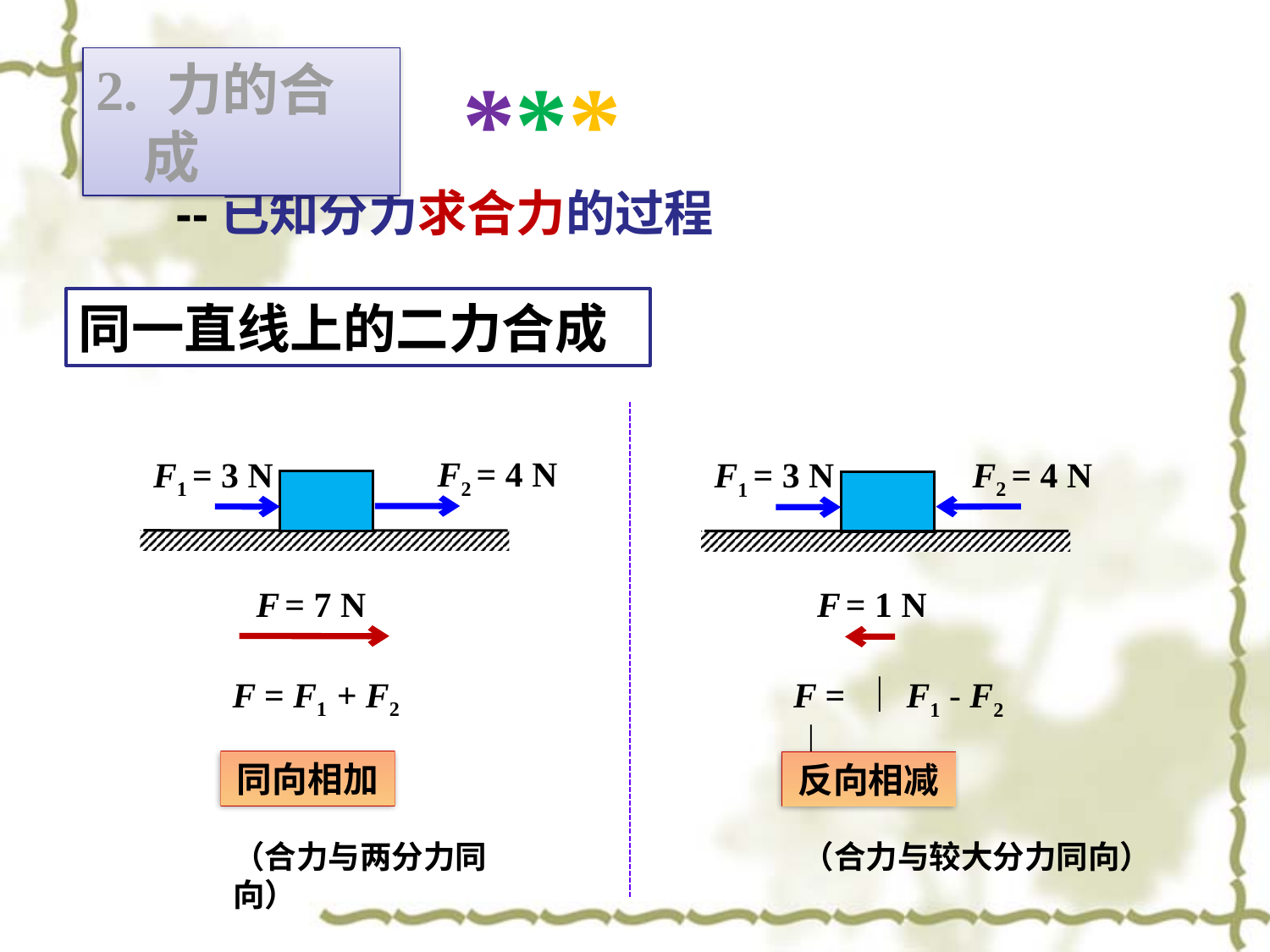

***
2. 力的合成
--已知分力求合力的过程

同一直线上的二力合成
F2 = 4 N

F1 = 3 N

F2 = 4 N

F1 = 3 N

F = 7 N
F = 1 N

F = F1 + F2
F = ｜F1 - F2｜
同向相加
反向相减
（合力与两分力同向）
（合力与较大分力同向）